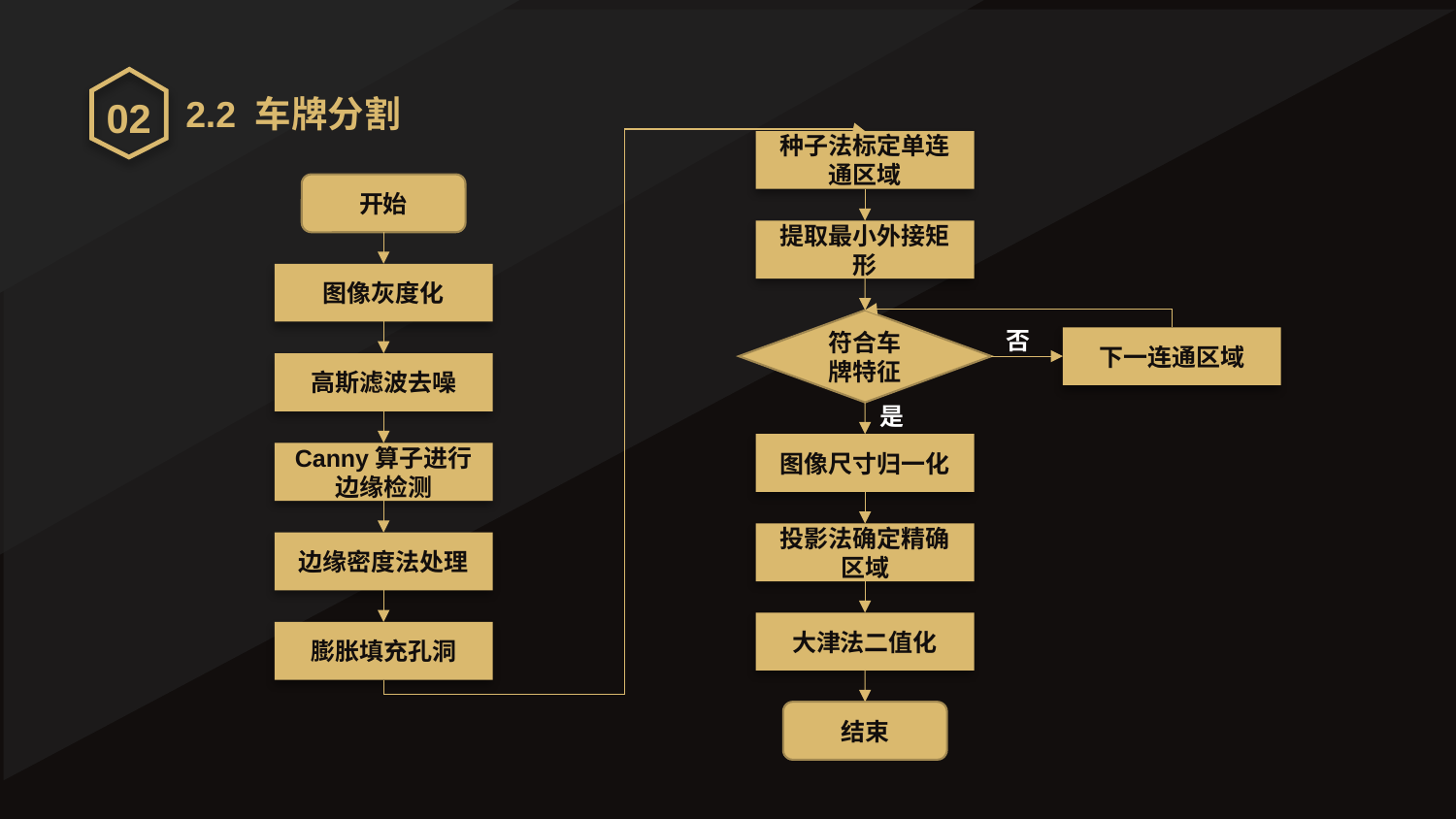

02
2.2 车牌分割
种子法标定单连通区域
开始
提取最小外接矩形
图像灰度化
符合车
牌特征
否
下一连通区域
高斯滤波去噪
是
图像尺寸归一化
Canny算子进行边缘检测
投影法确定精确区域
边缘密度法处理
大津法二值化
膨胀填充孔洞
结束